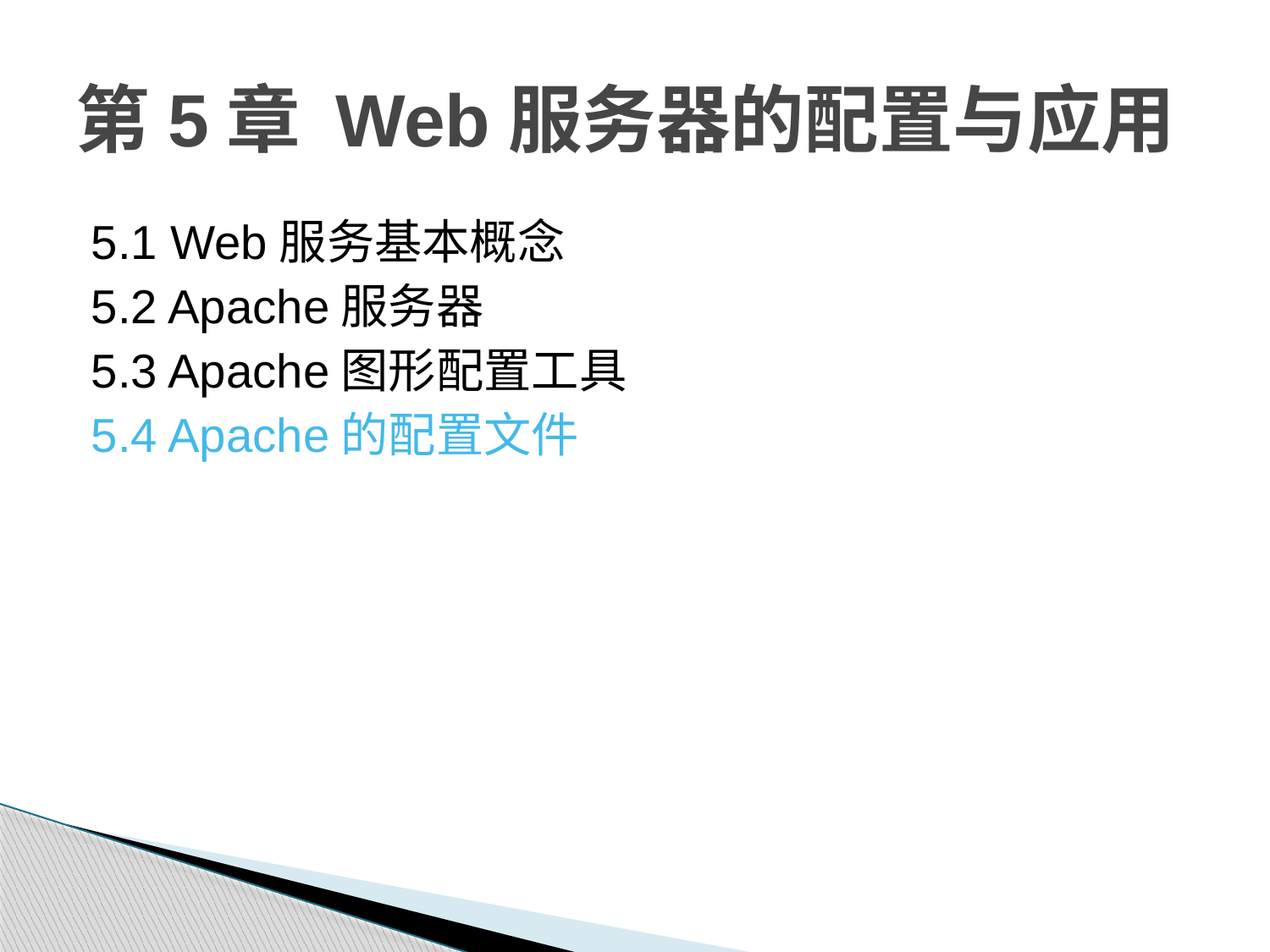

# 第5章 Web服务器的配置与应用
5.1 Web服务基本概念
5.2 Apache服务器
5.3 Apache图形配置工具
5.4 Apache的配置文件